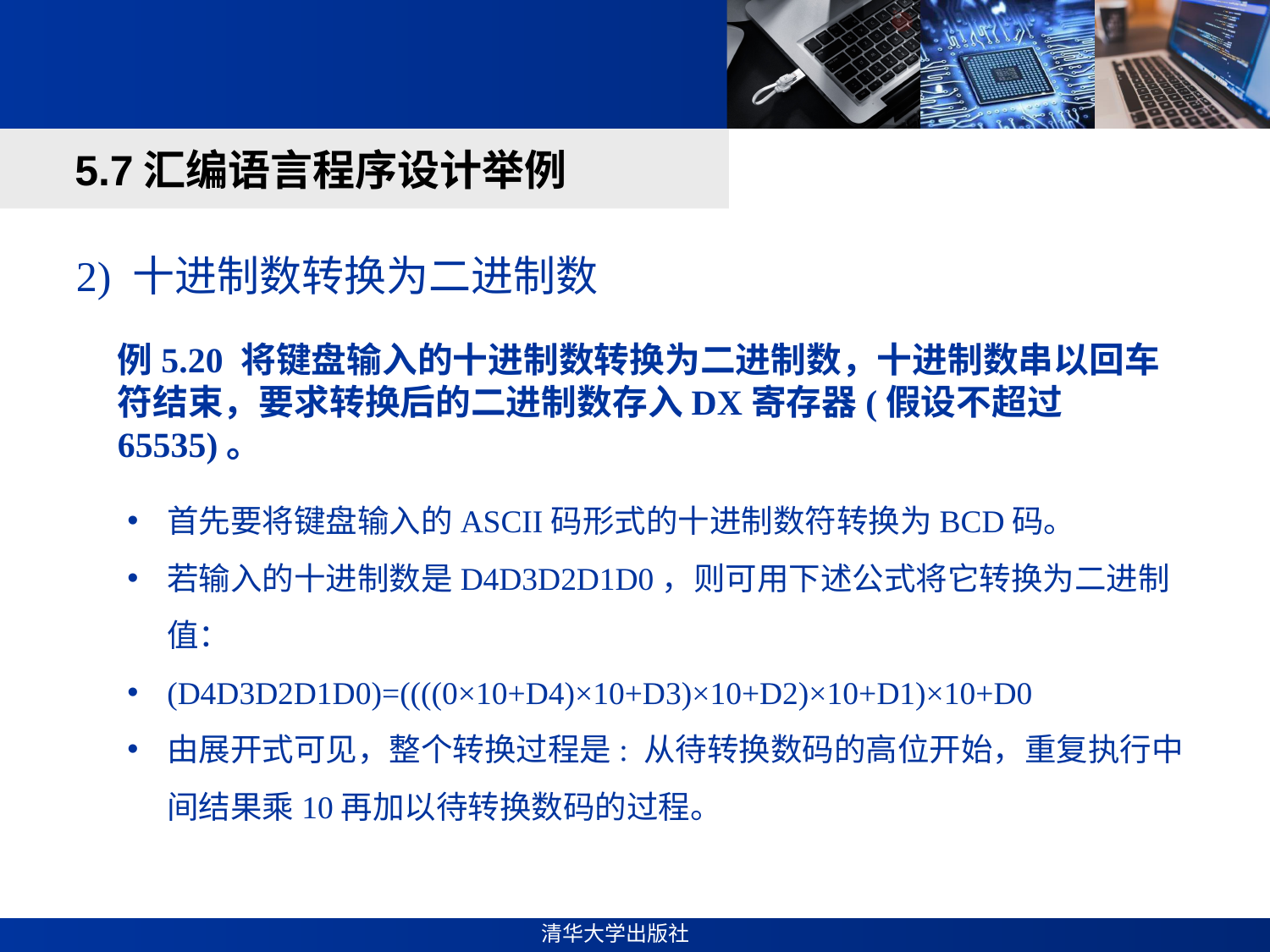

#
5.7汇编语言程序设计举例

2) 十进制数转换为二进制数
例5.20 将键盘输入的十进制数转换为二进制数，十进制数串以回车符结束，要求转换后的二进制数存入DX寄存器(假设不超过65535)。
首先要将键盘输入的ASCII码形式的十进制数符转换为BCD码。
若输入的十进制数是D4D3D2D1D0，则可用下述公式将它转换为二进制值：
(D4D3D2D1D0)=((((0×10+D4)×10+D3)×10+D2)×10+D1)×10+D0
由展开式可见，整个转换过程是: 从待转换数码的高位开始，重复执行中间结果乘10再加以待转换数码的过程。